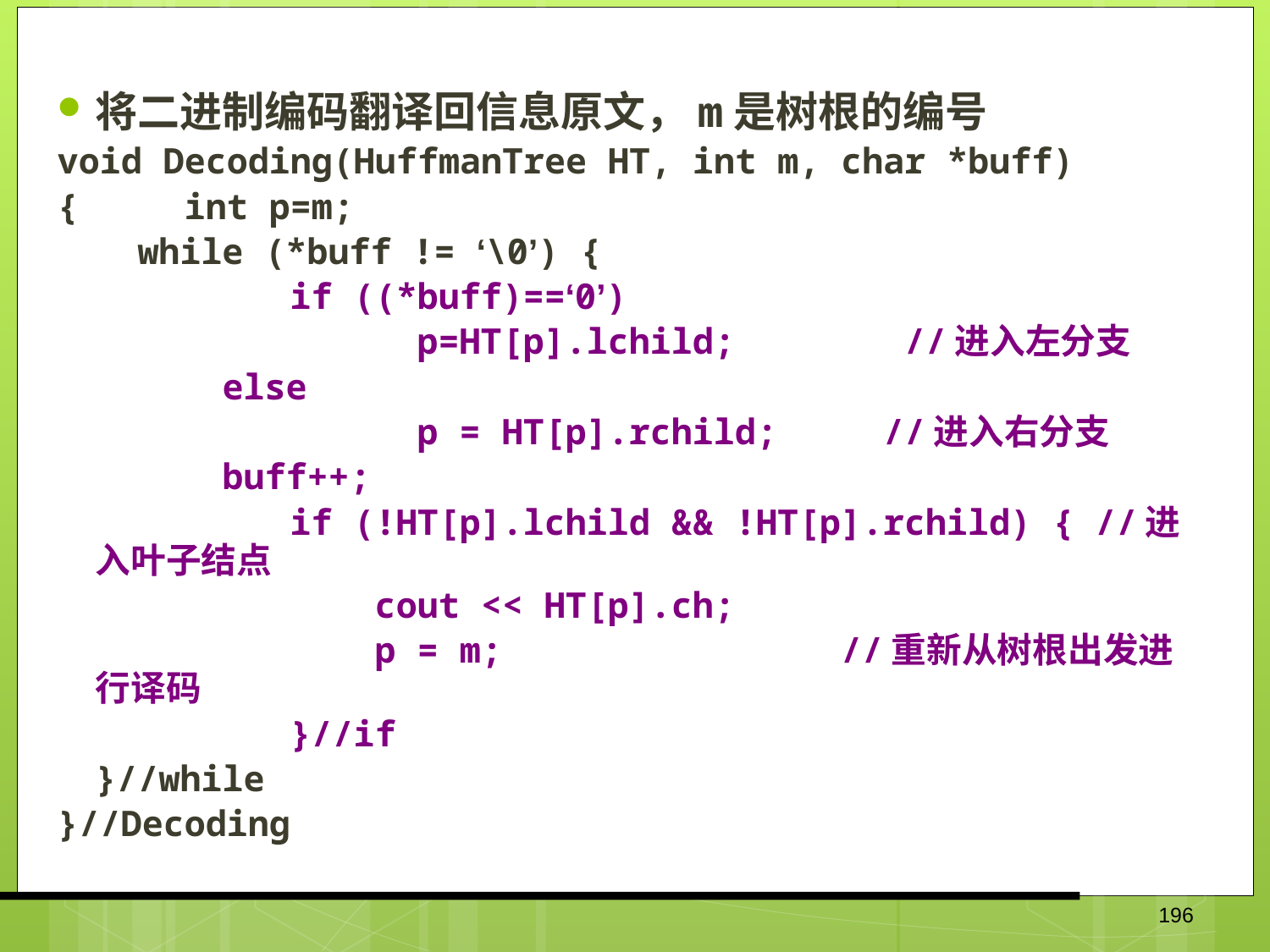

将二进制编码翻译回信息原文，m是树根的编号
void Decoding(HuffmanTree HT, int m, char *buff)
{     int p=m;
	  while (*buff != ‘\0’) {
           if ((*buff)==‘0’)
                 p=HT[p].lchild;        //进入左分支
	      else
                 p = HT[p].rchild;     //进入右分支
	      buff++;
           if (!HT[p].lchild && !HT[p].rchild) { //进入叶子结点
               cout << HT[p].ch;
               p = m;                //重新从树根出发进行译码
           }//if
	}//while
}//Decoding
196